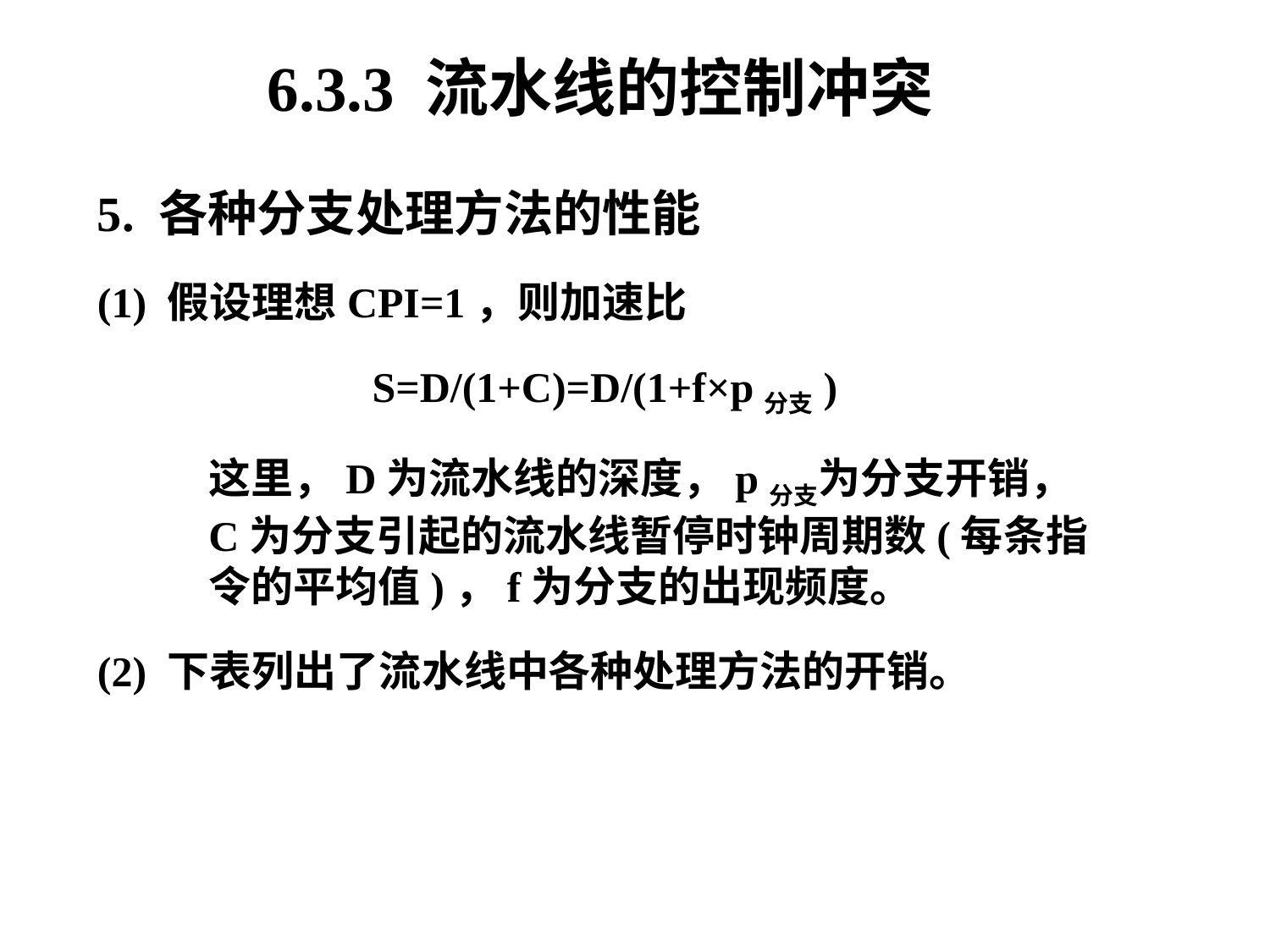

6.3.3 流水线的控制冲突
5. 各种分支处理方法的性能
(1) 假设理想CPI=1，则加速比
S=D/(1+C)=D/(1+f×p分支)
	这里，D为流水线的深度，p分支为分支开销，C为分支引起的流水线暂停时钟周期数(每条指令的平均值)，f为分支的出现频度。
(2) 下表列出了流水线中各种处理方法的开销。